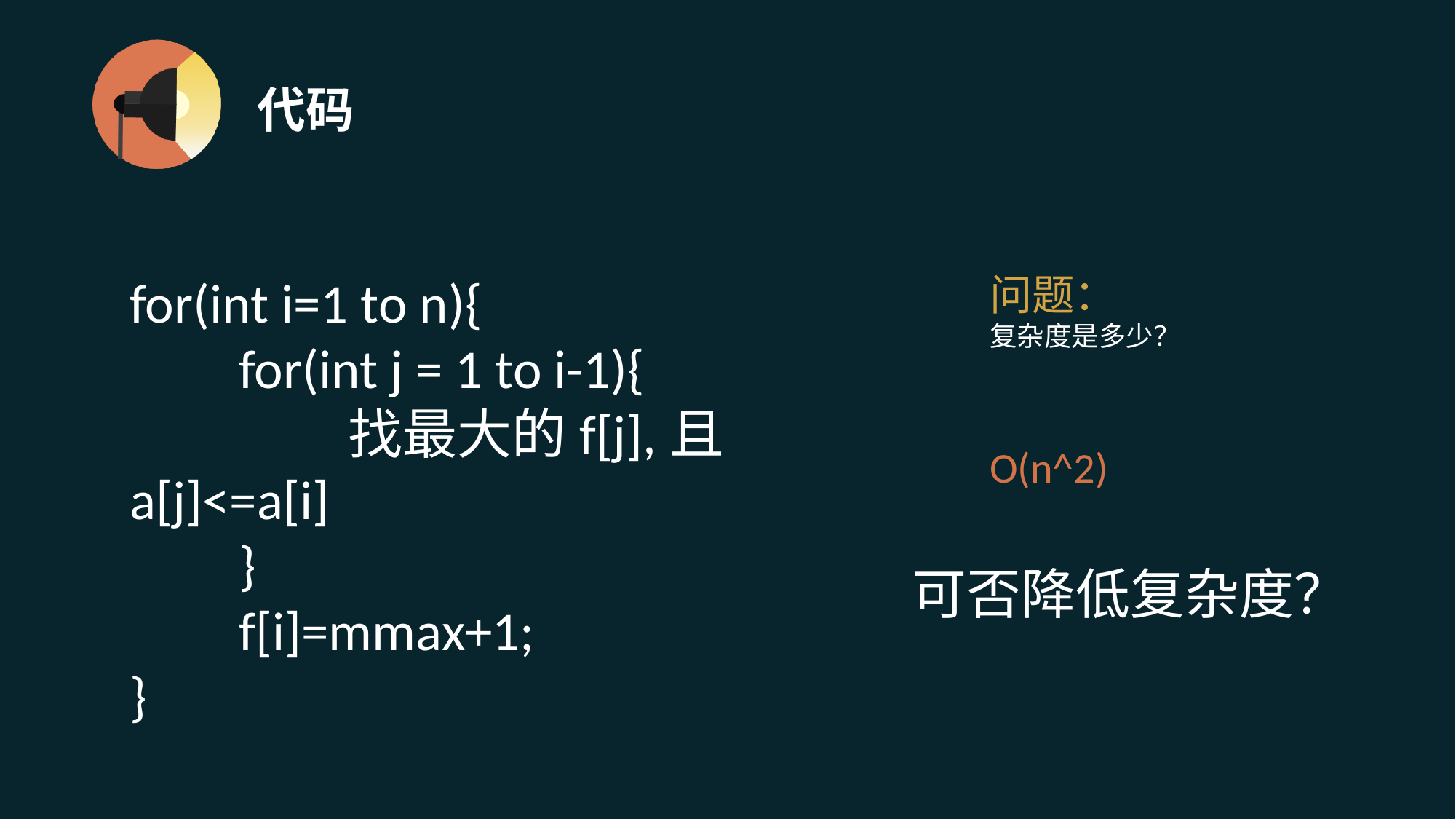

# 代码
for(int i=1 to n){
	for(int j = 1 to i-1){
		找最大的f[j],且a[j]<=a[i]
	}
	f[i]=mmax+1;
}
问题：
复杂度是多少？
O(n^2)
可否降低复杂度？